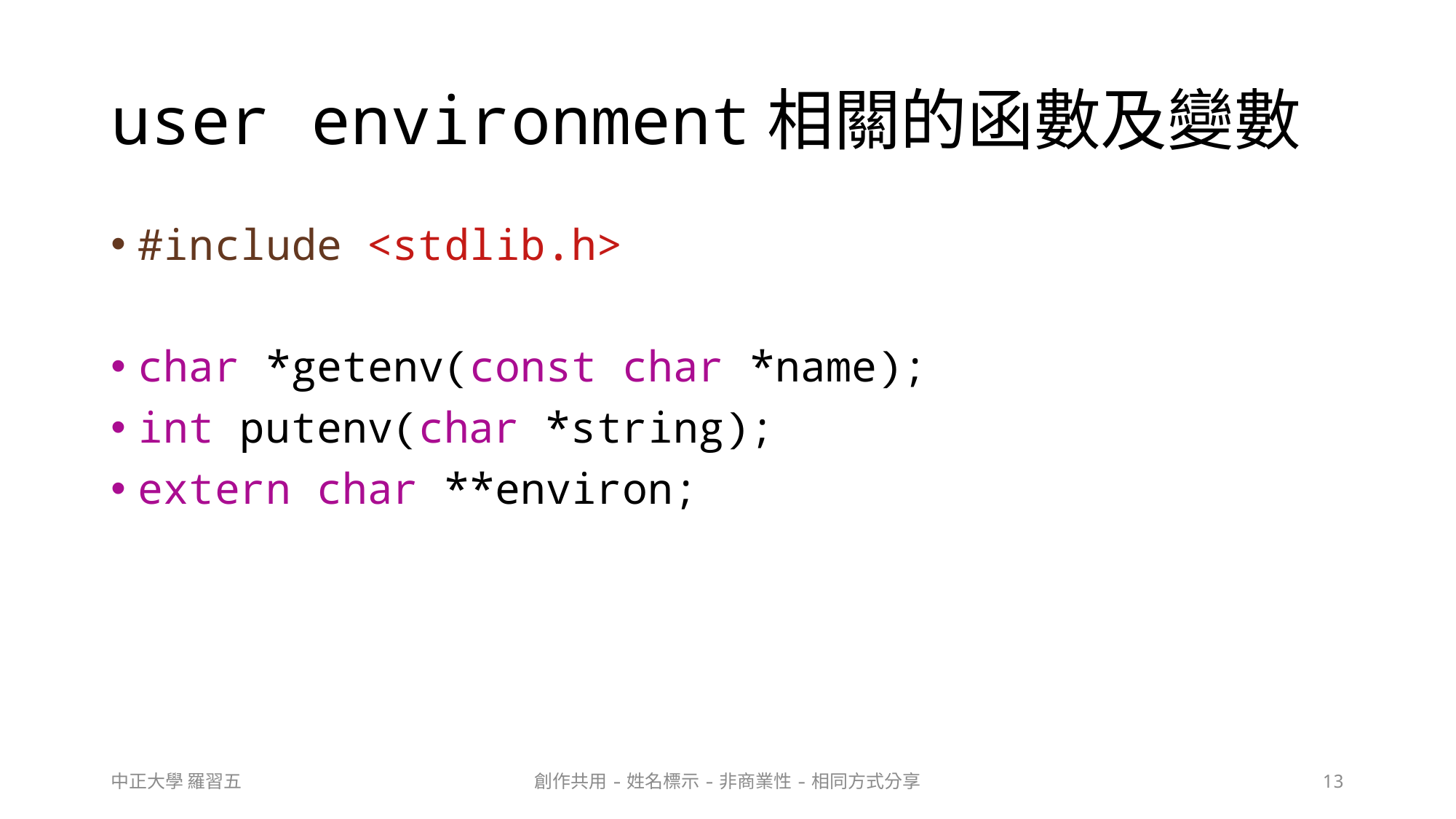

# user environment相關的函數及變數
#include <stdlib.h>

char *getenv(const char *name);
int putenv(char *string);
extern char **environ;
中正大學 羅習五
創作共用-姓名標示-非商業性-相同方式分享
13